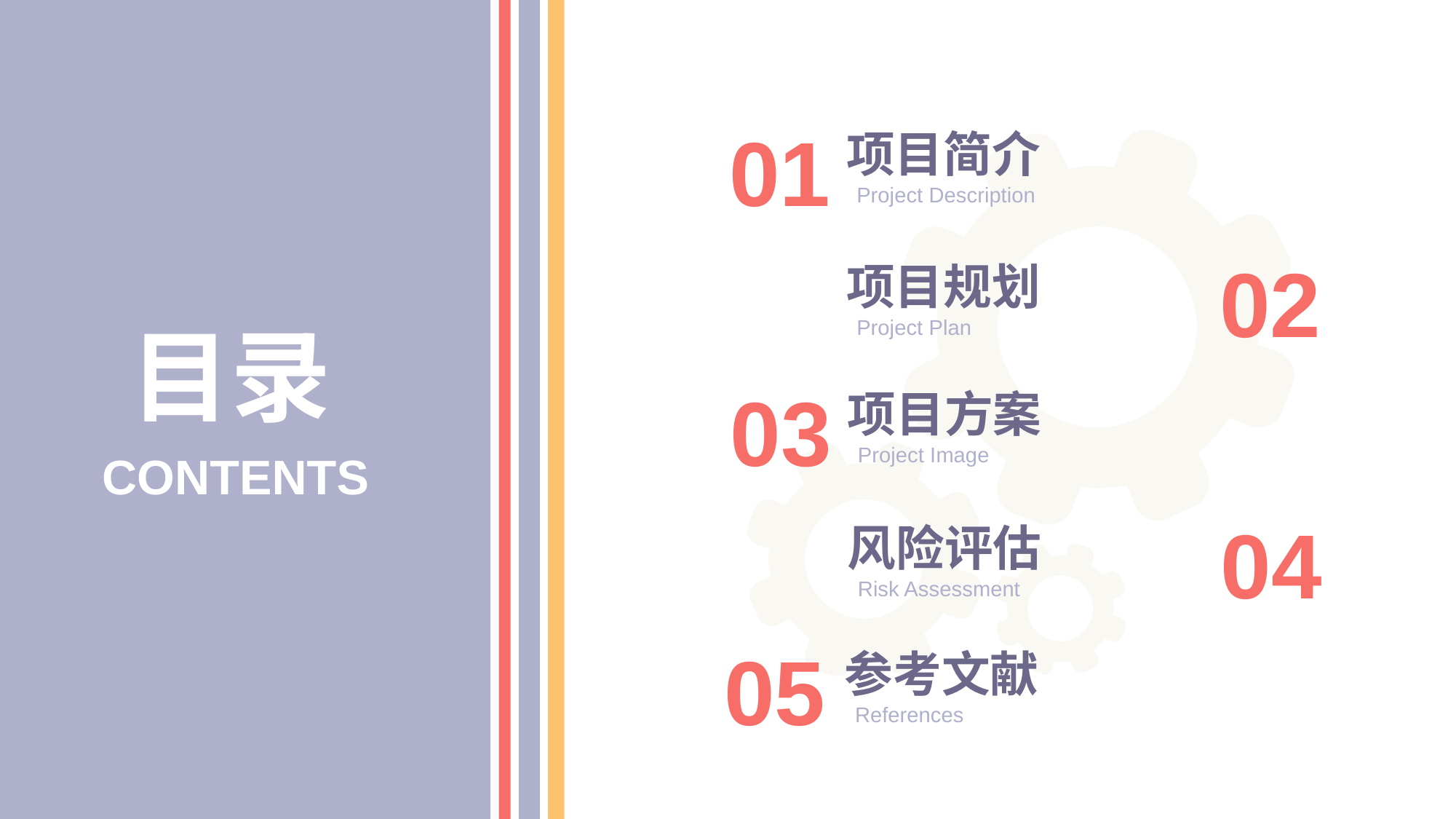

01
项目简介
Project Description

02
项目规划
Project Plan
目录
CONTENTS
03
项目方案
Project Image
04
风险评估
Risk Assessment
05
参考文献
References